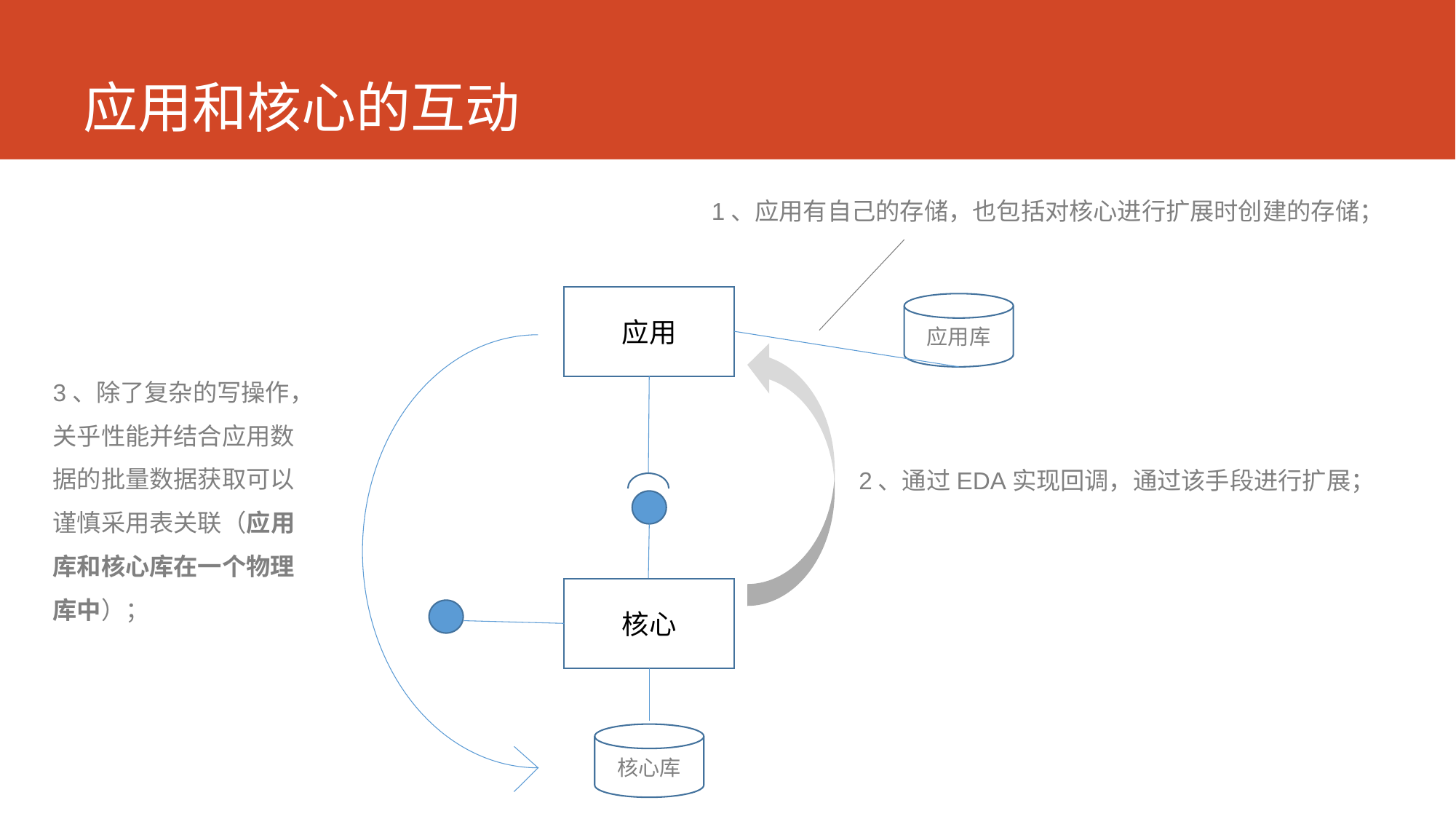

# 应用和核心的互动
1、应用有自己的存储，也包括对核心进行扩展时创建的存储；
应用
应用库

3、除了复杂的写操作，关乎性能并结合应用数据的批量数据获取可以谨慎采用表关联（应用库和核心库在一个物理库中）；
2、通过EDA实现回调，通过该手段进行扩展；

核心

核心库